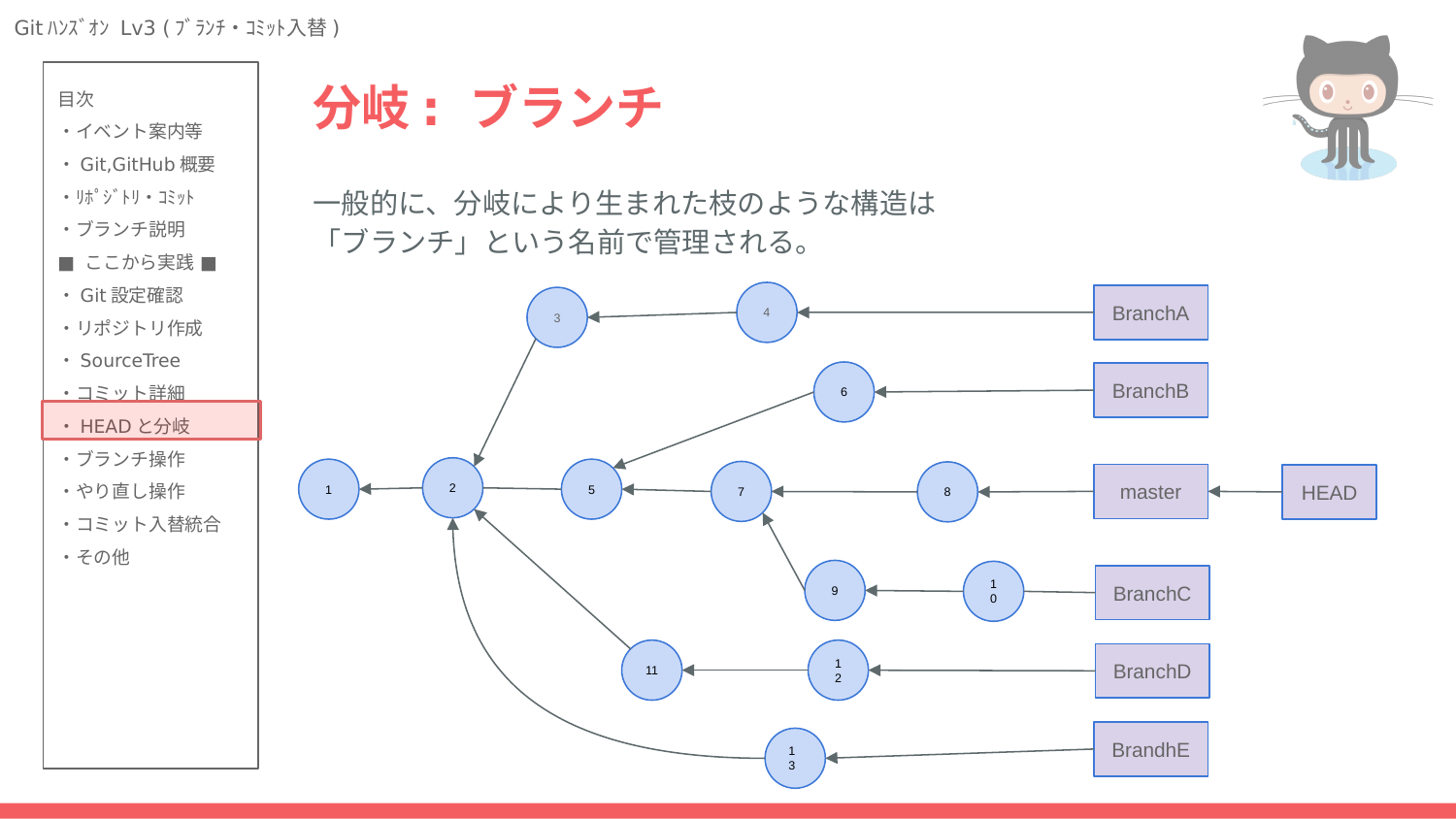

# 分岐: ブランチ
一般的に、分岐により生まれた枝のような構造は
「ブランチ」という名前で管理される。
4
BranchA
3
6
BranchB

2
1
5
7
8
master
HEAD
9
10
BranchC
11
12
BranchD
BrandhE
13